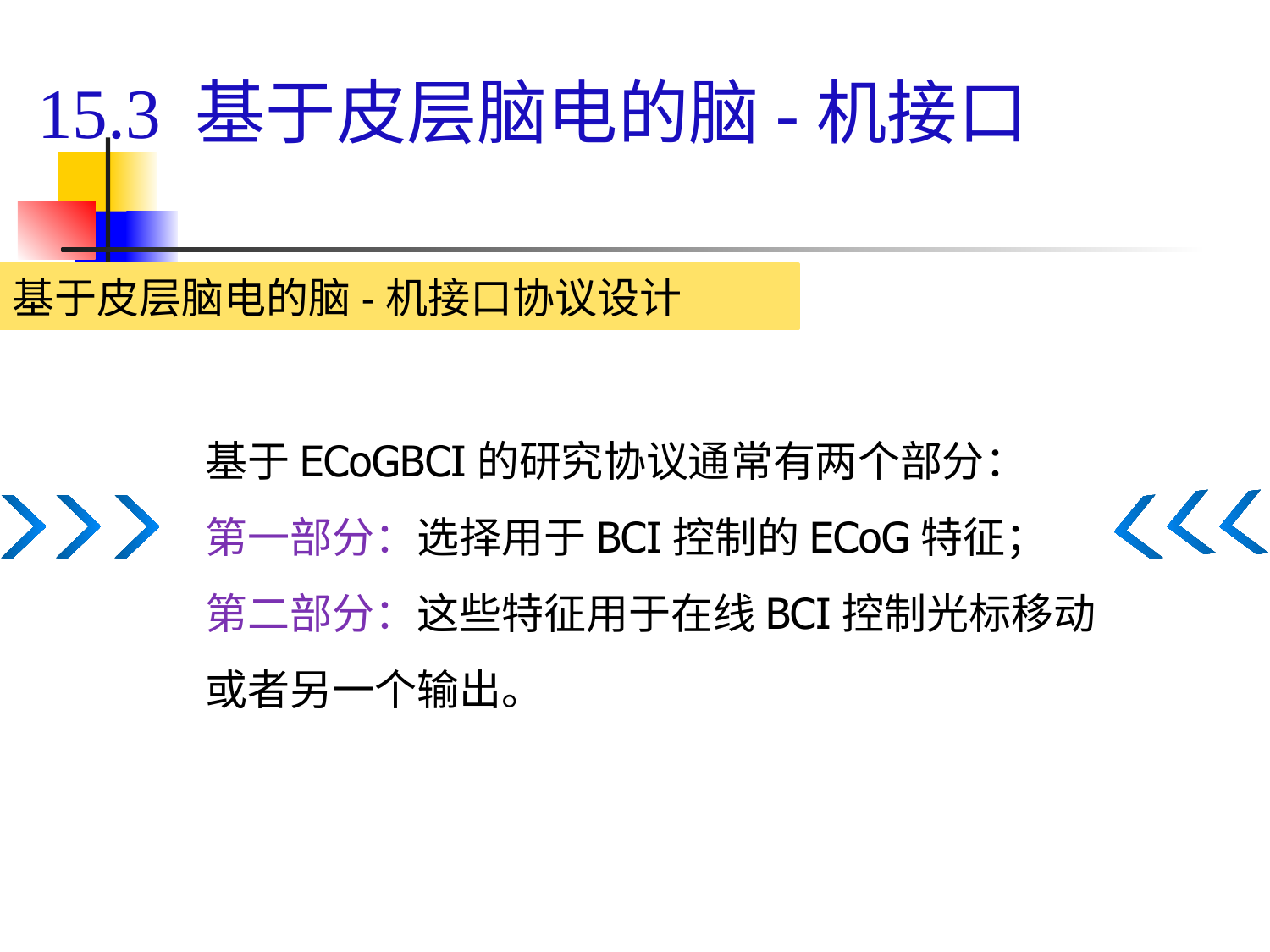

# 15.3 基于皮层脑电的脑-机接口
基于皮层脑电的脑-机接口协议设计
基于ECoGBCI的研究协议通常有两个部分：
第一部分：选择用于BCI控制的ECoG特征；
第二部分：这些特征用于在线BCI控制光标移动或者另一个输出。